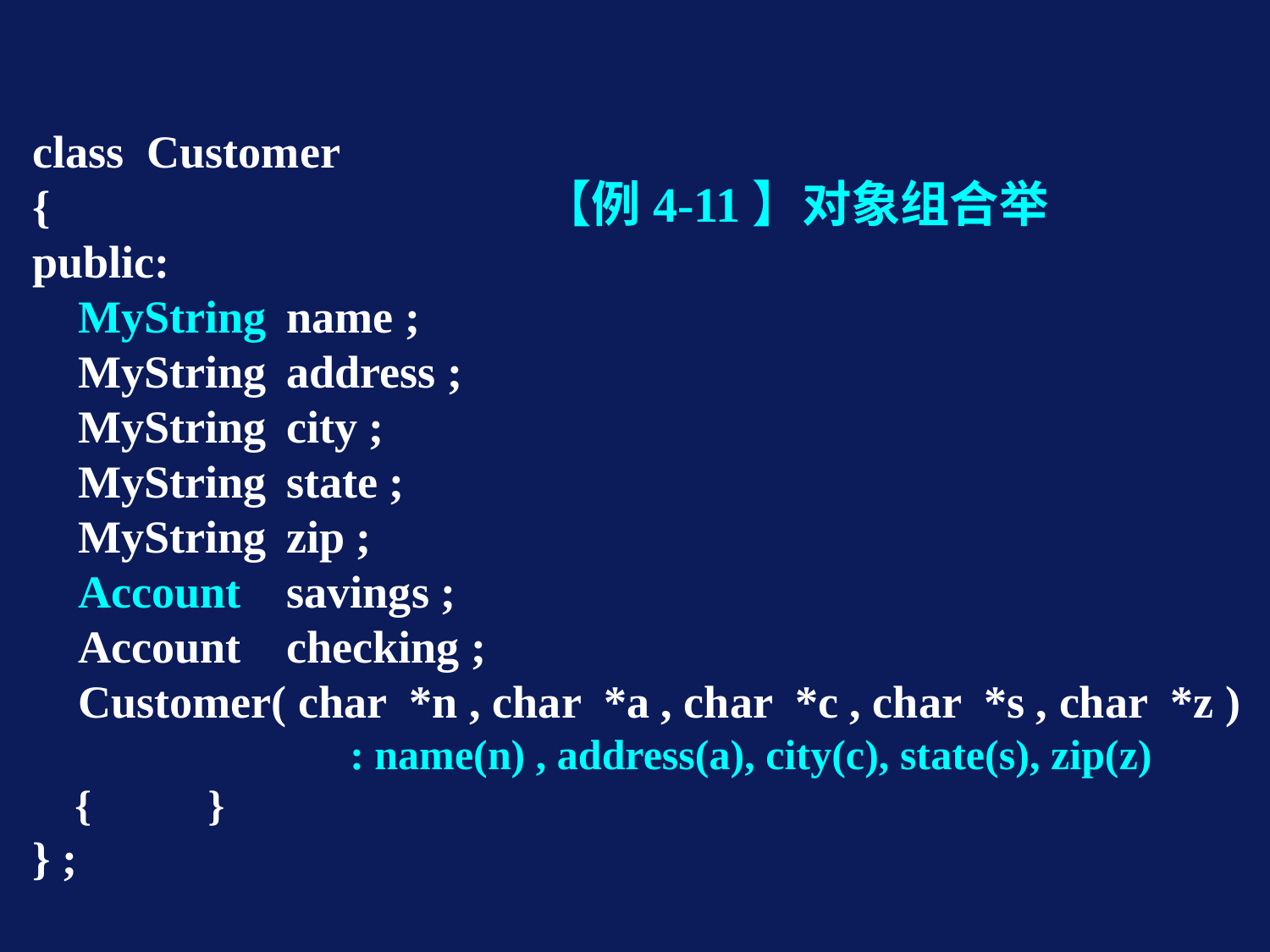

class  Customer
{
public:
    MyString 	name ;
    MyString 	address ;
    MyString 	city ;
    MyString 	state ;
    MyString 	zip ;
    Account 	savings ;
    Account 	checking ;
    Customer( char  *n , char  *a , char  *c , char  *s , char  *z )
                              : name(n) , address(a), city(c), state(s), zip(z)
    {           }
} ;
【例4-11】对象组合举